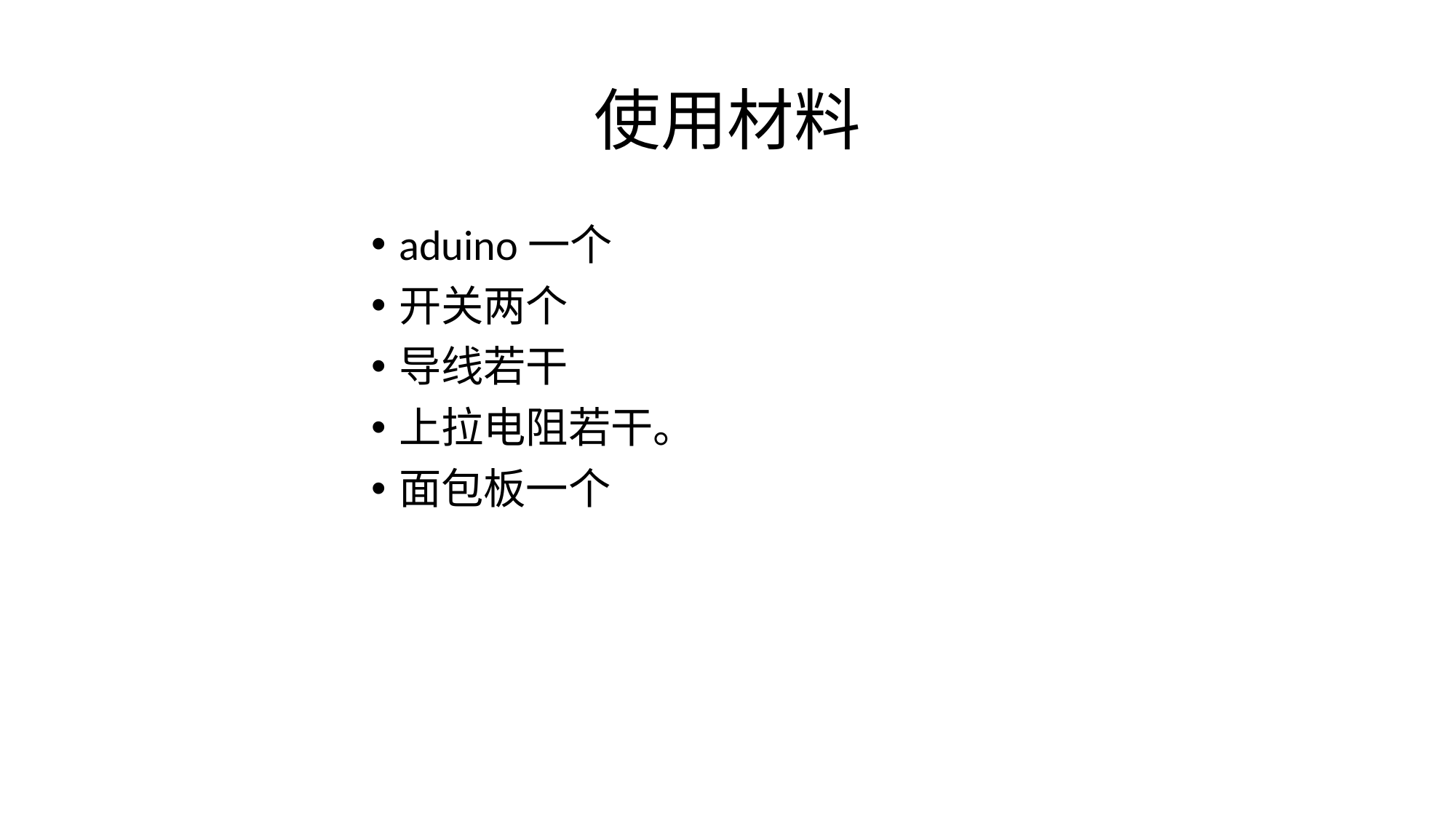

# 使用材料
aduino一个
开关两个
导线若干
上拉电阻若干。
面包板一个